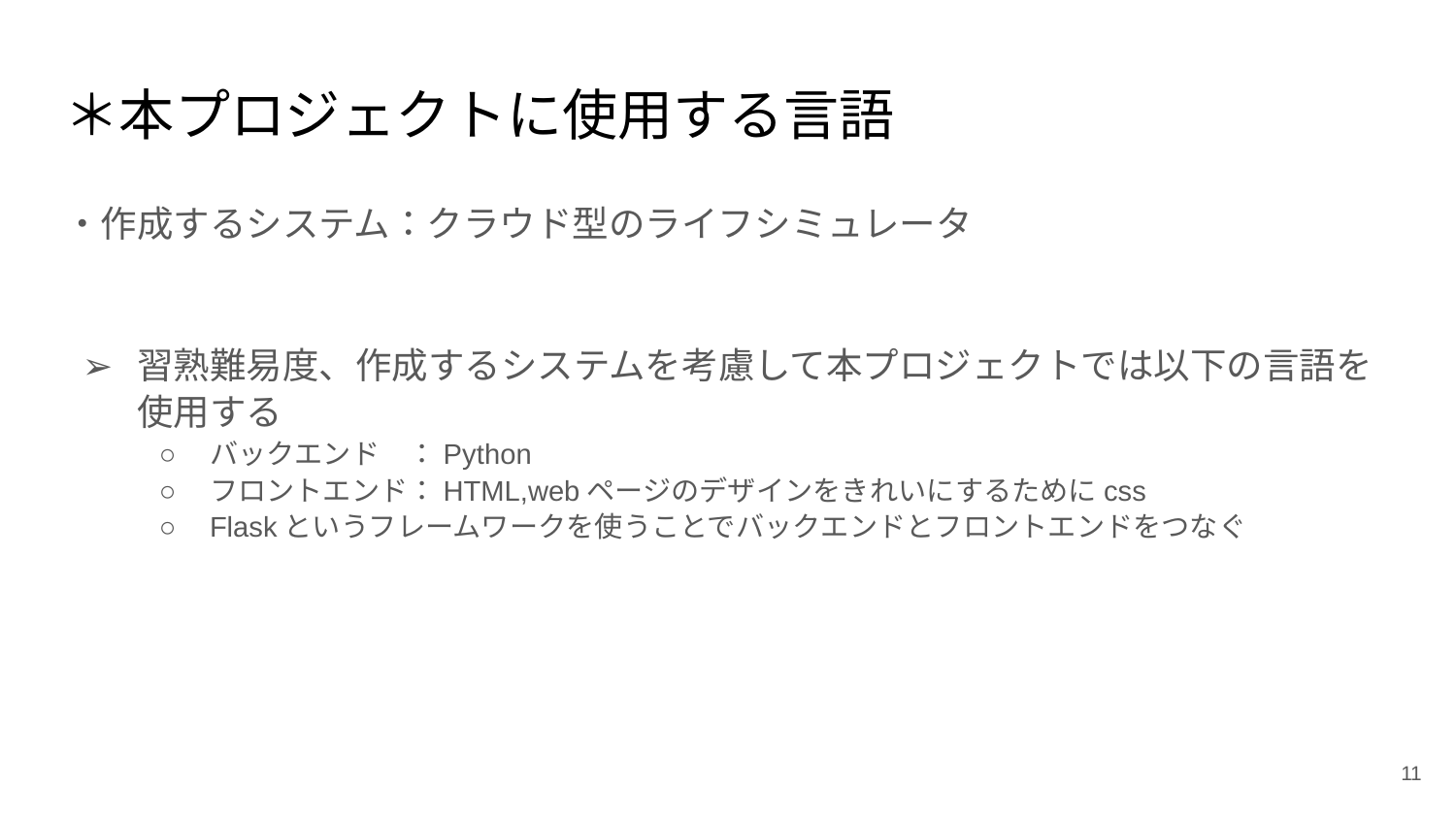

# ＊本プロジェクトに使用する言語
・作成するシステム：クラウド型のライフシミュレータ

習熟難易度、作成するシステムを考慮して本プロジェクトでは以下の言語を使用する
バックエンド　：Python
フロントエンド：HTML,webページのデザインをきれいにするためにcss
Flaskというフレームワークを使うことでバックエンドとフロントエンドをつなぐ
11